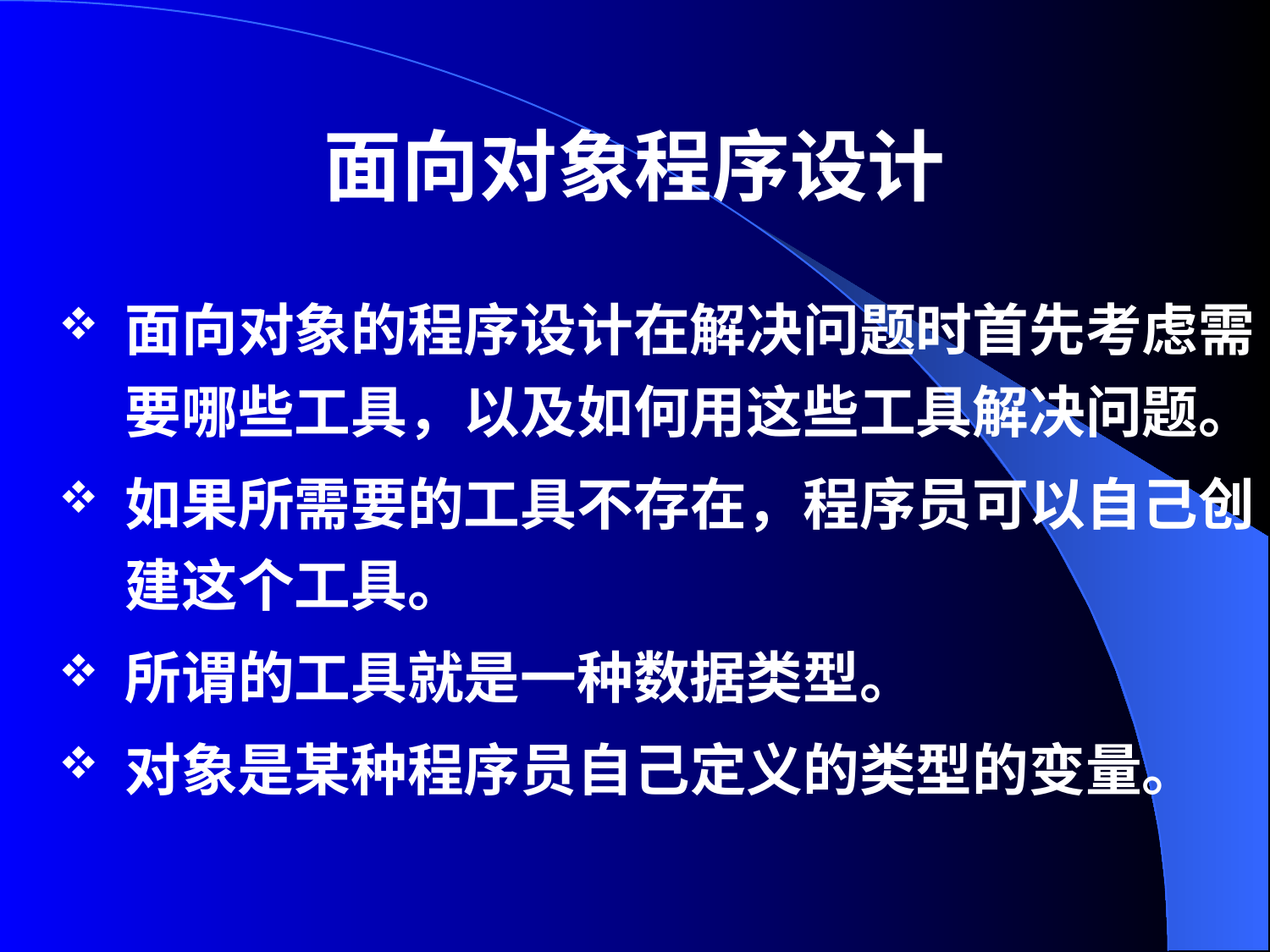

# 面向对象程序设计
面向对象的程序设计在解决问题时首先考虑需要哪些工具，以及如何用这些工具解决问题。
如果所需要的工具不存在，程序员可以自己创建这个工具。
所谓的工具就是一种数据类型。
对象是某种程序员自己定义的类型的变量。